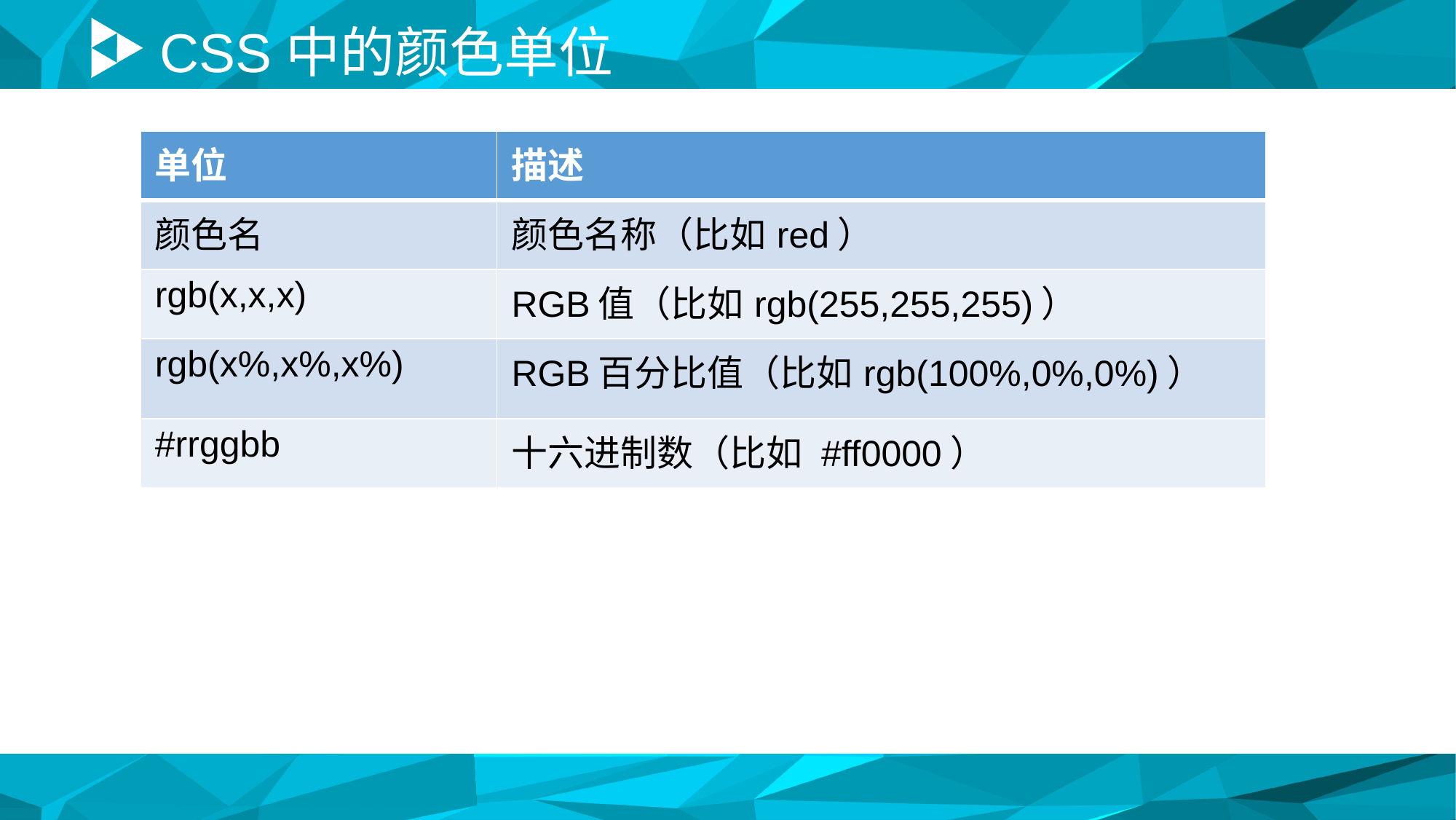

# CSS中的颜色单位
| 单位 | 描述 |
| --- | --- |
| 颜色名 | 颜色名称（比如red） |
| rgb(x,x,x) | RGB值（比如rgb(255,255,255)） |
| rgb(x%,x%,x%) | RGB百分比值（比如rgb(100%,0%,0%)） |
| #rrggbb | 十六进制数（比如 #ff0000） |